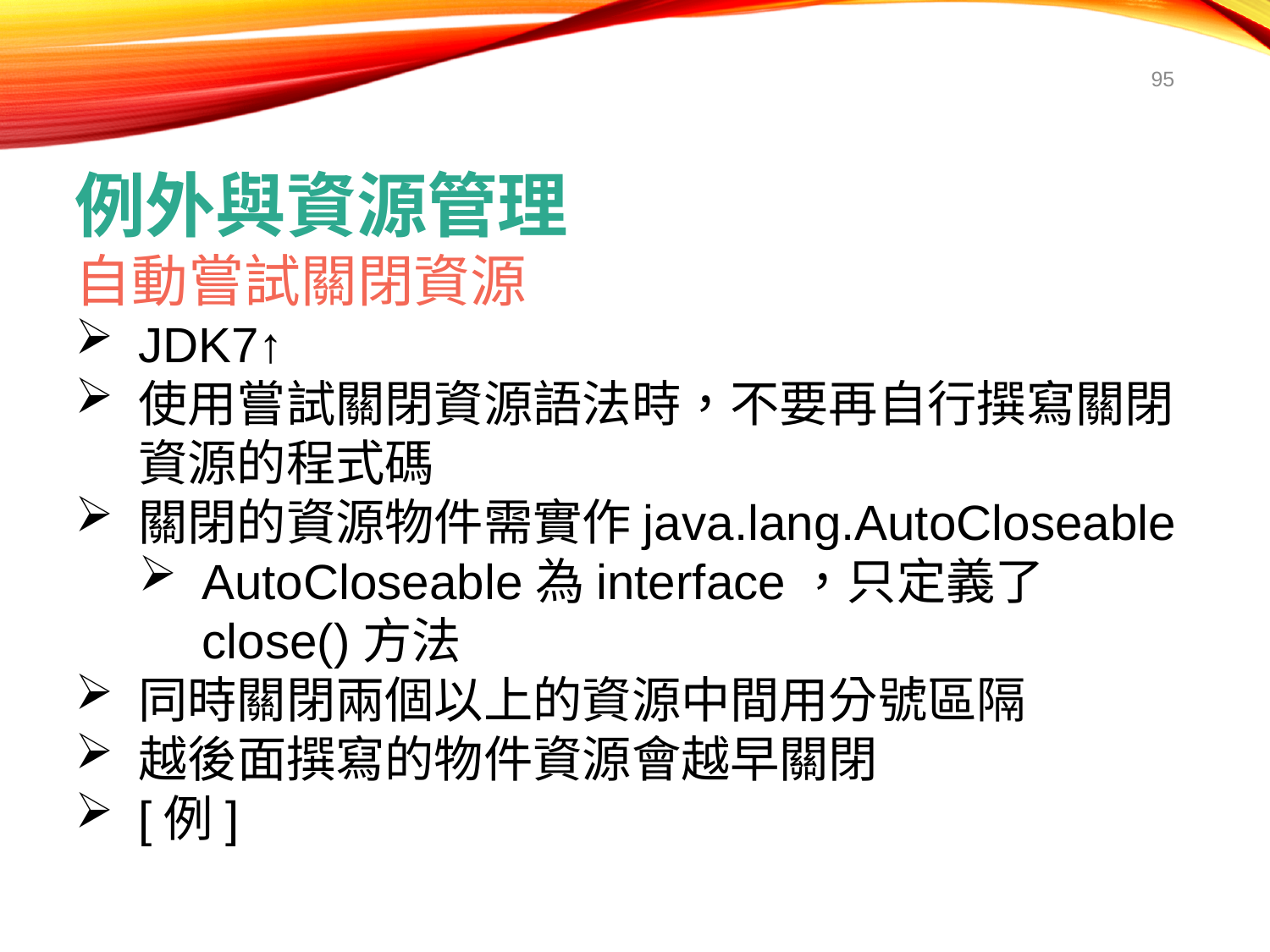

95
例外與資源管理
自動嘗試關閉資源
JDK7↑
使用嘗試關閉資源語法時，不要再自行撰寫關閉資源的程式碼
關閉的資源物件需實作java.lang.AutoCloseable
AutoCloseable為interface，只定義了close()方法
同時關閉兩個以上的資源中間用分號區隔
越後面撰寫的物件資源會越早關閉
[例]